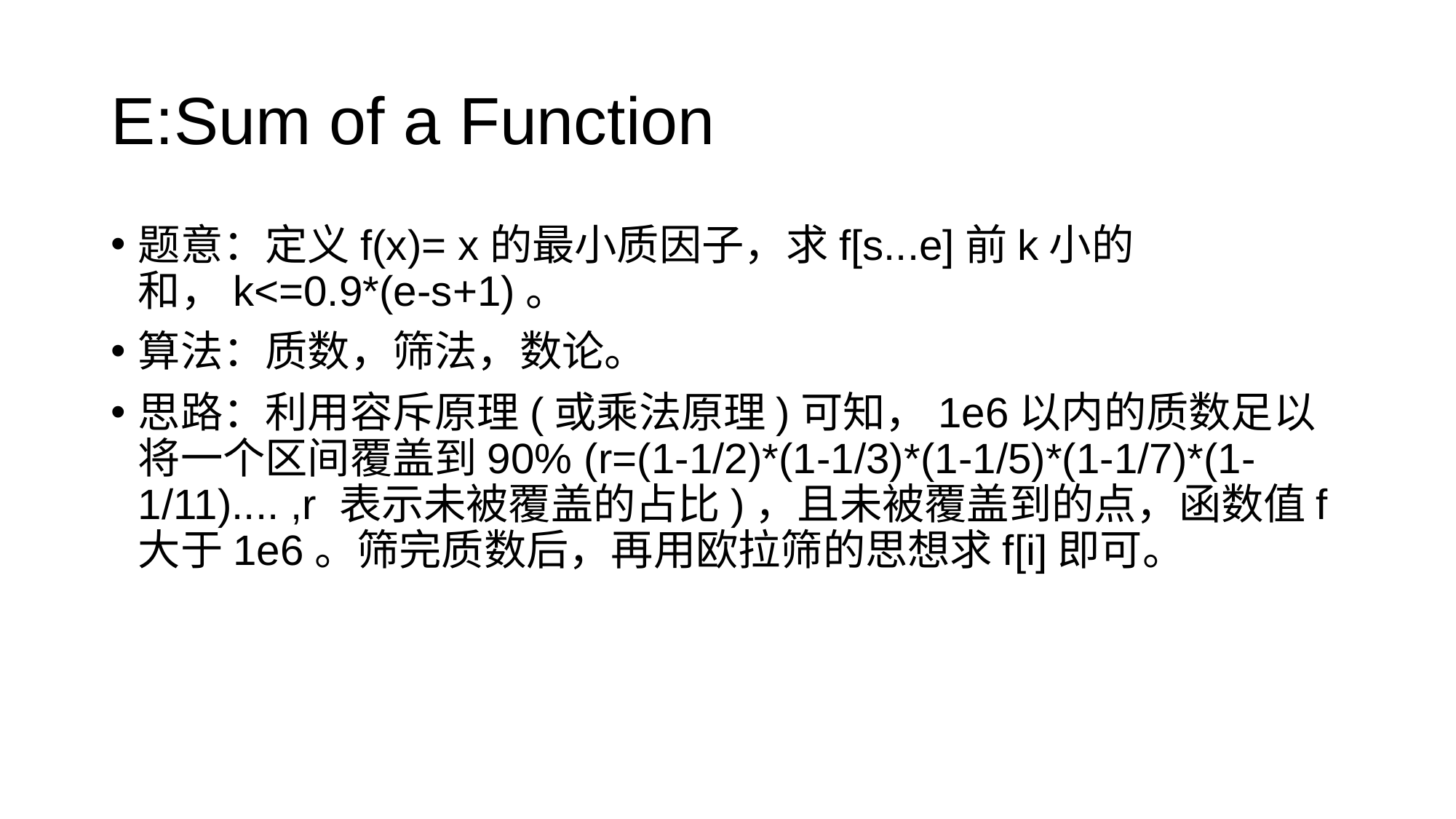

# E:Sum of a Function
题意：定义f(x)= x的最小质因子，求f[s...e]前k小的和，k<=0.9*(e-s+1)。
算法：质数，筛法，数论。
思路：利用容斥原理(或乘法原理)可知，1e6以内的质数足以将一个区间覆盖到90% (r=(1-1/2)*(1-1/3)*(1-1/5)*(1-1/7)*(1-1/11).... ,r 表示未被覆盖的占比)，且未被覆盖到的点，函数值f大于1e6。筛完质数后，再用欧拉筛的思想求f[i]即可。